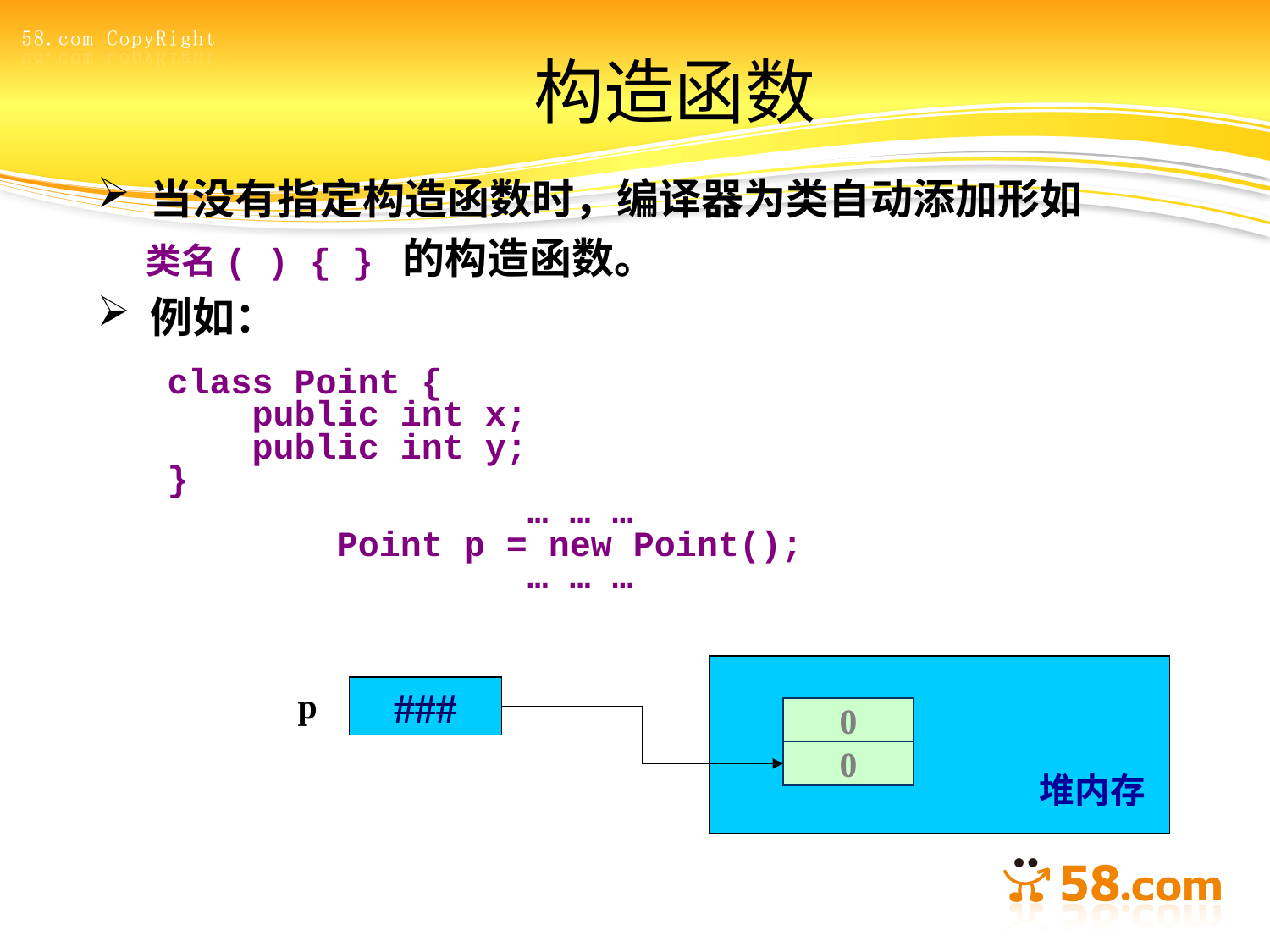

# 构造函数
 当没有指定构造函数时，编译器为类自动添加形如
     类名( ) { } 的构造函数。
 例如：
class Point {
    public int x;
    public int y;
}
                 … … …
        Point p = new Point();
                 … … …

p
###
0
0
堆内存